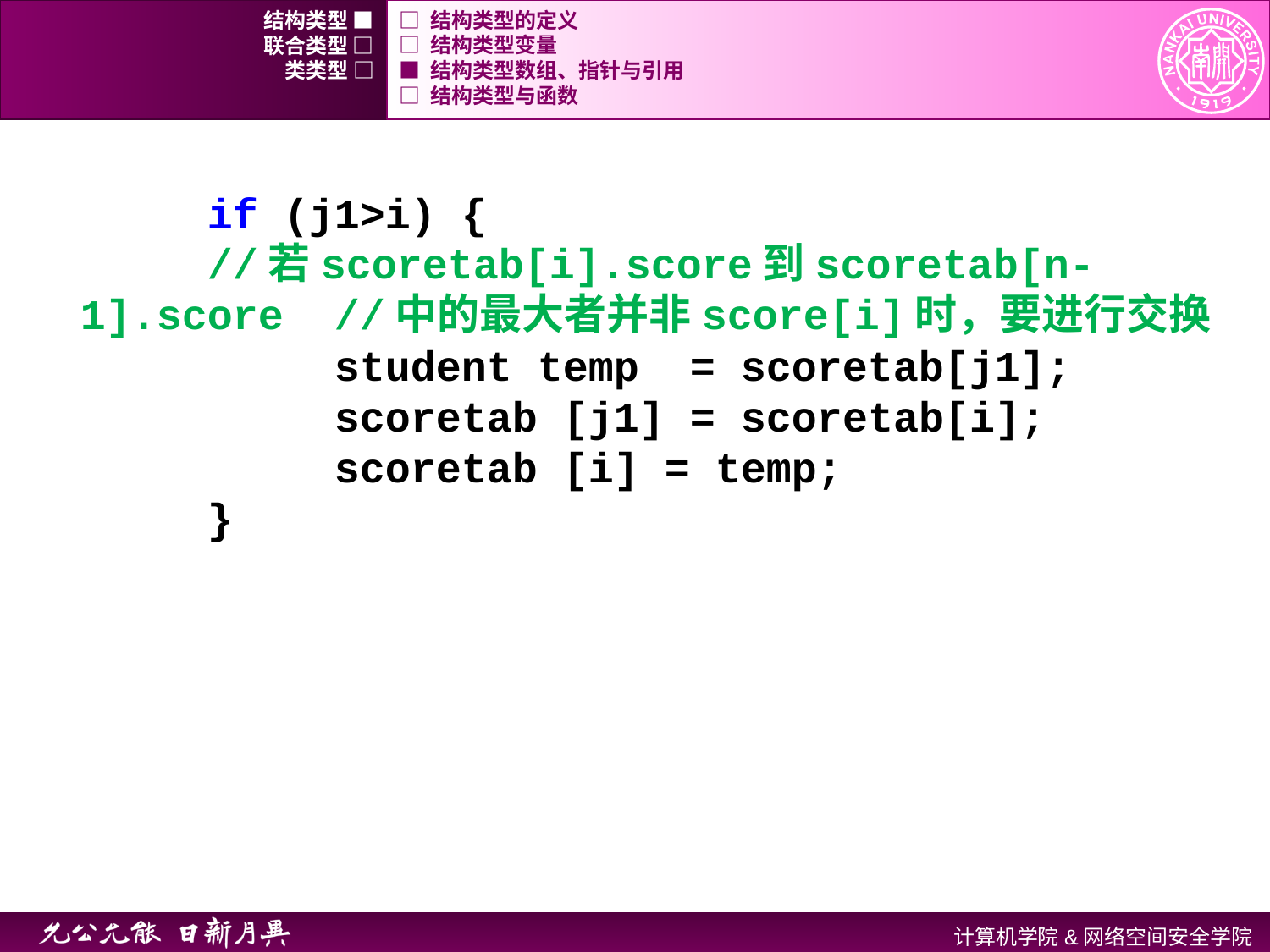

结构类型 ■
□ 结构类型的定义
联合类型 □
□ 结构类型变量
类类型 □
■ 结构类型数组、指针与引用

□ 结构类型与函数
		if (j1>i) {
	 	//若scoretab[i].score到scoretab[n-1].score	//中的最大者并非score[i]时，要进行交换
		   	student temp  = scoretab[j1];
			scoretab [j1] = scoretab[i];
			scoretab [i] = temp;
  	}